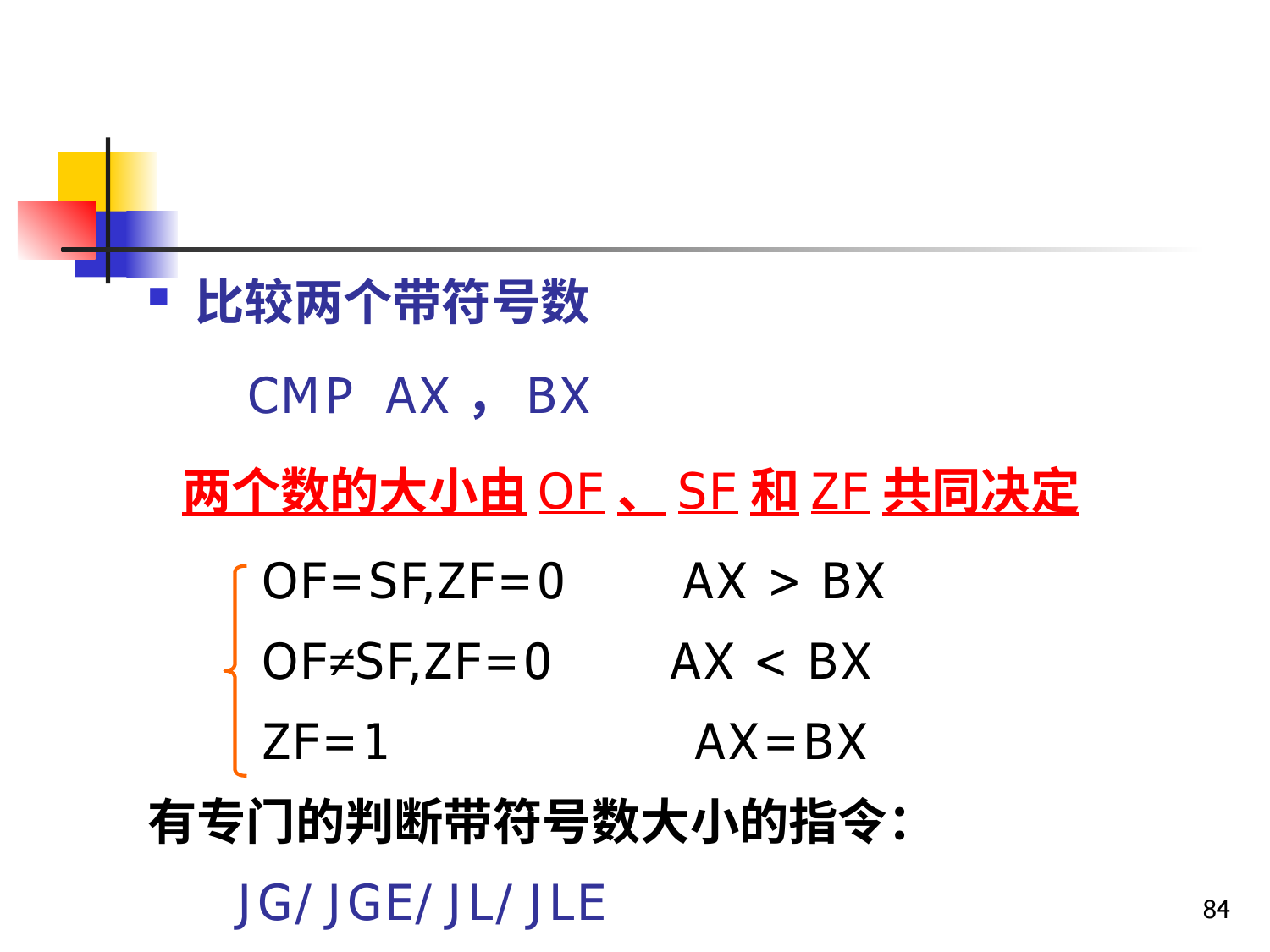

比较两个带符号数
       CMP  AX，BX
  两个数的大小由OF、SF和ZF共同决定
        OF=SF,ZF=0        AX > BX
        OF≠SF,ZF=0        AX < BX
        ZF=1                     AX=BX
有专门的判断带符号数大小的指令：
      JG/JGE/JL/JLE

84